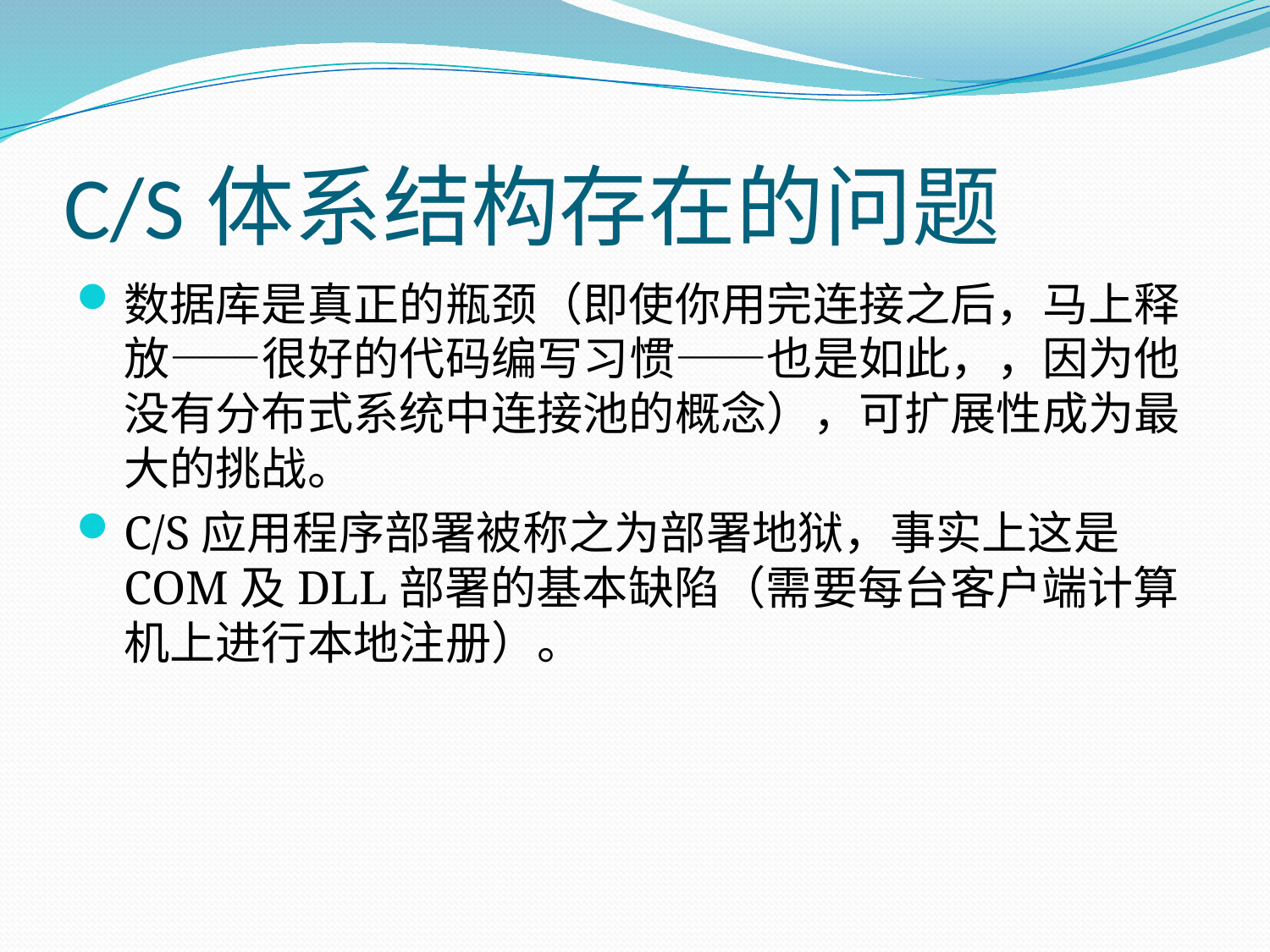

# C/S体系结构存在的问题
数据库是真正的瓶颈（即使你用完连接之后，马上释放——很好的代码编写习惯——也是如此，，因为他没有分布式系统中连接池的概念），可扩展性成为最大的挑战。
C/S应用程序部署被称之为部署地狱，事实上这是COM及DLL部署的基本缺陷（需要每台客户端计算机上进行本地注册）。